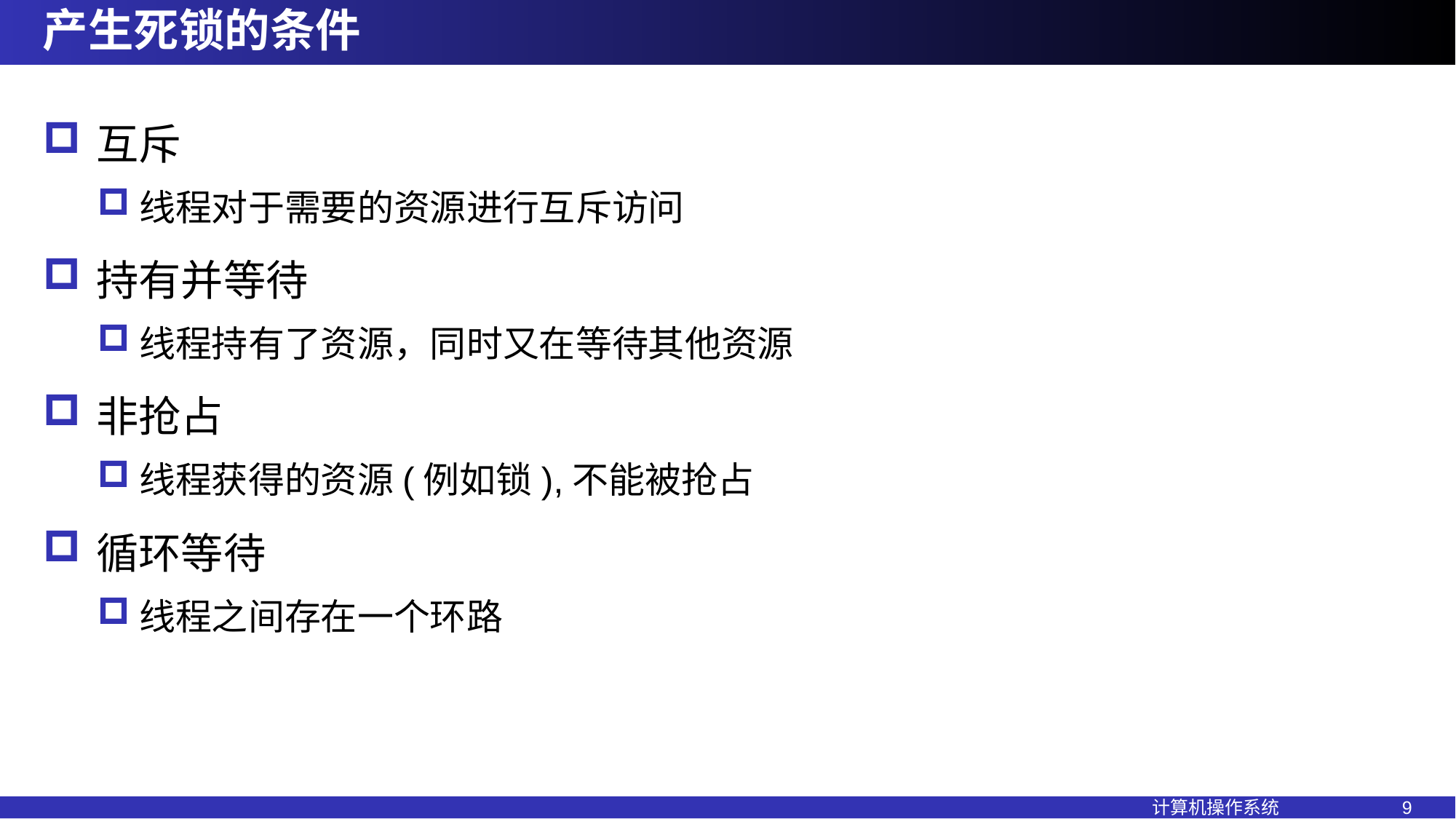

# 产生死锁的条件
互斥
线程对于需要的资源进行互斥访问
持有并等待
线程持有了资源，同时又在等待其他资源
非抢占
线程获得的资源(例如锁),不能被抢占
循环等待
线程之间存在一个环路
计算机操作系统                     9